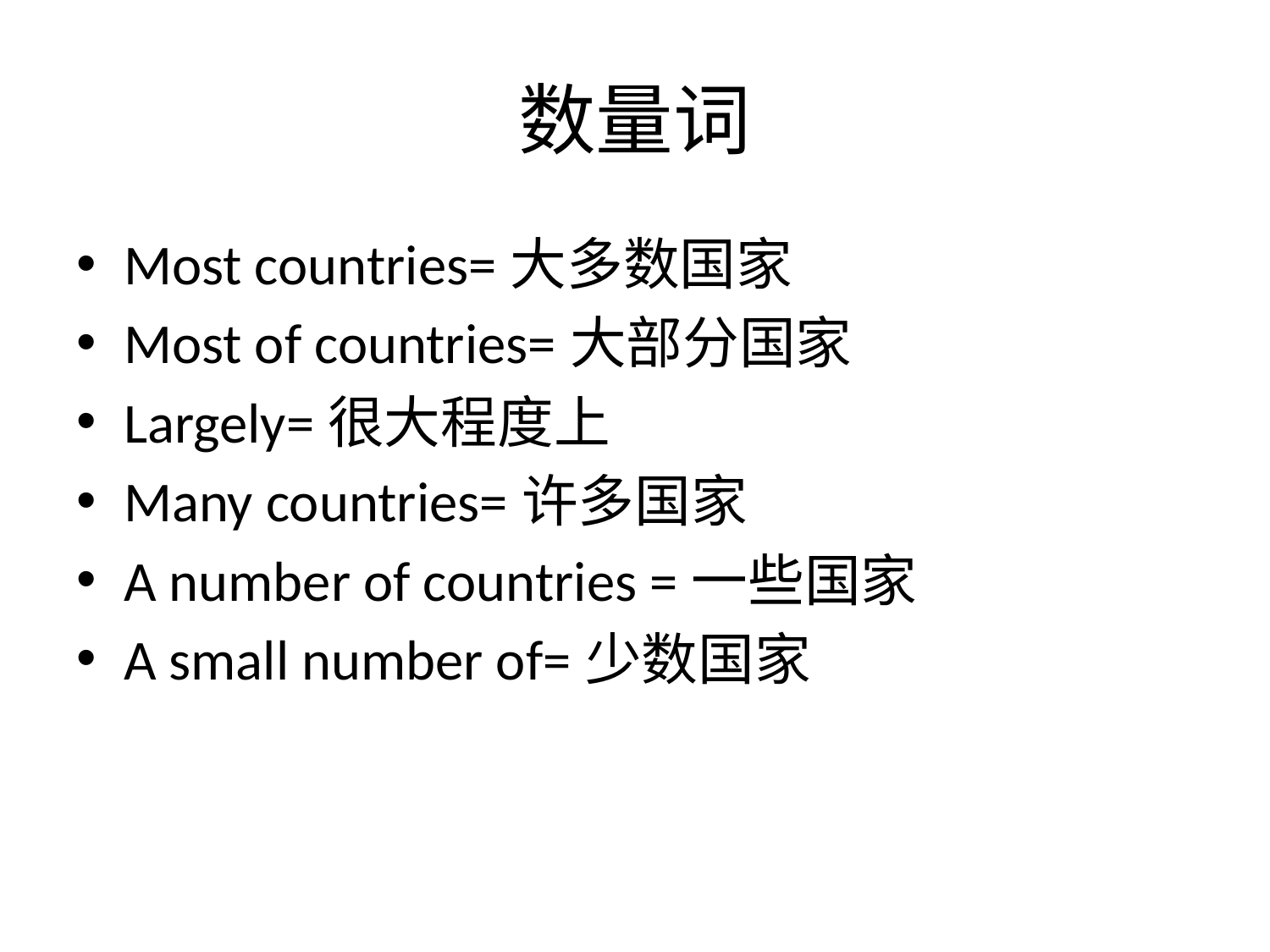

# 数量词
Most countries=大多数国家
Most of countries=大部分国家
Largely=很大程度上
Many countries=许多国家
A number of countries =一些国家
A small number of=少数国家